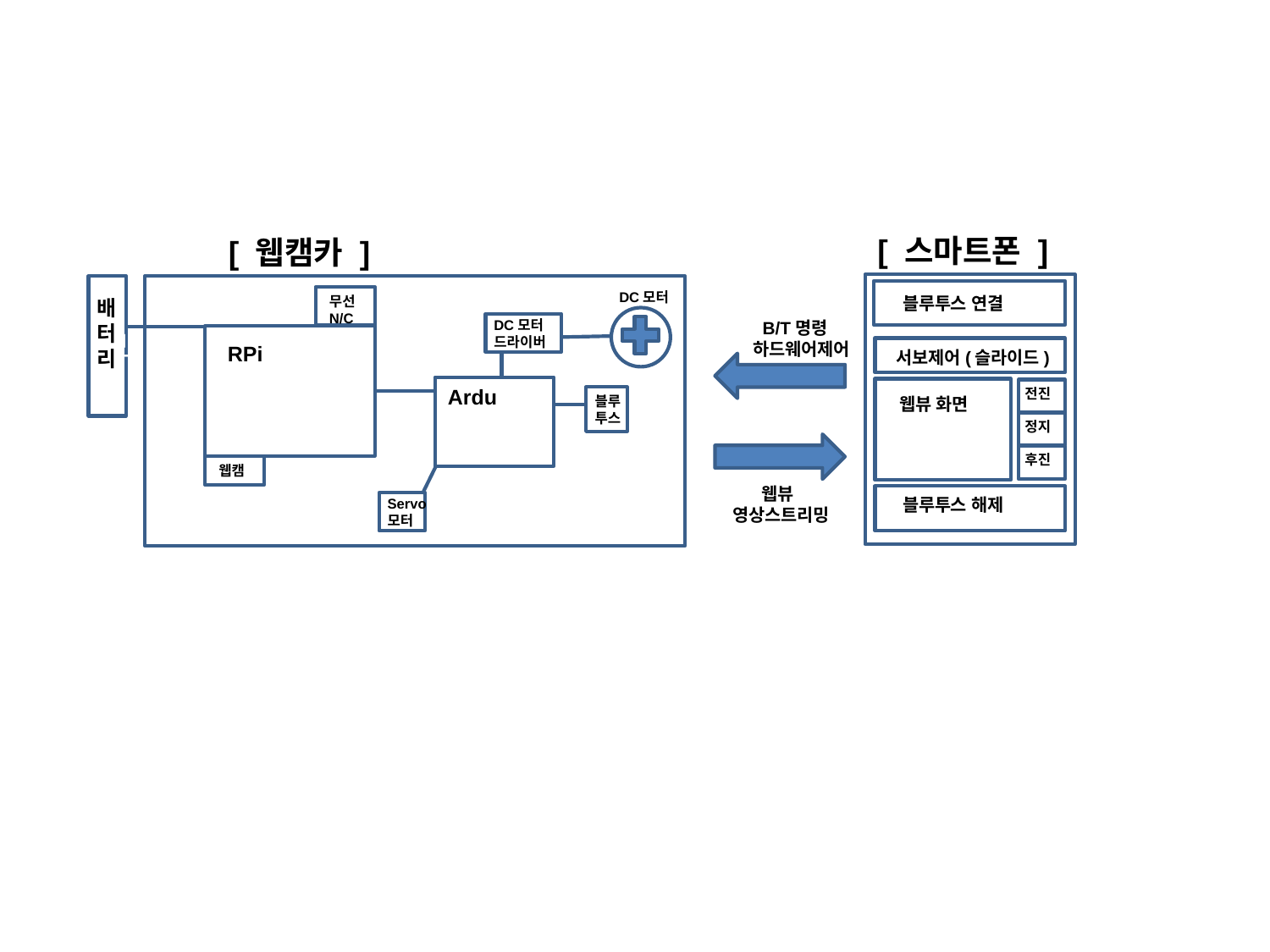

[ 스마트폰 ]
[ 웹캠카 ]

모

DC모터
블루투스 연결

무선
N/C
배터리

DC모터
드라이버

  B/T명령
하드웨어제어

RPi

서보제어(슬라이드)

Ardu

전진

정지

후진

블루
투스

웹뷰 화면

웹캠

     웹뷰
영상스트리밍

블루투스 해제
Servo
모터